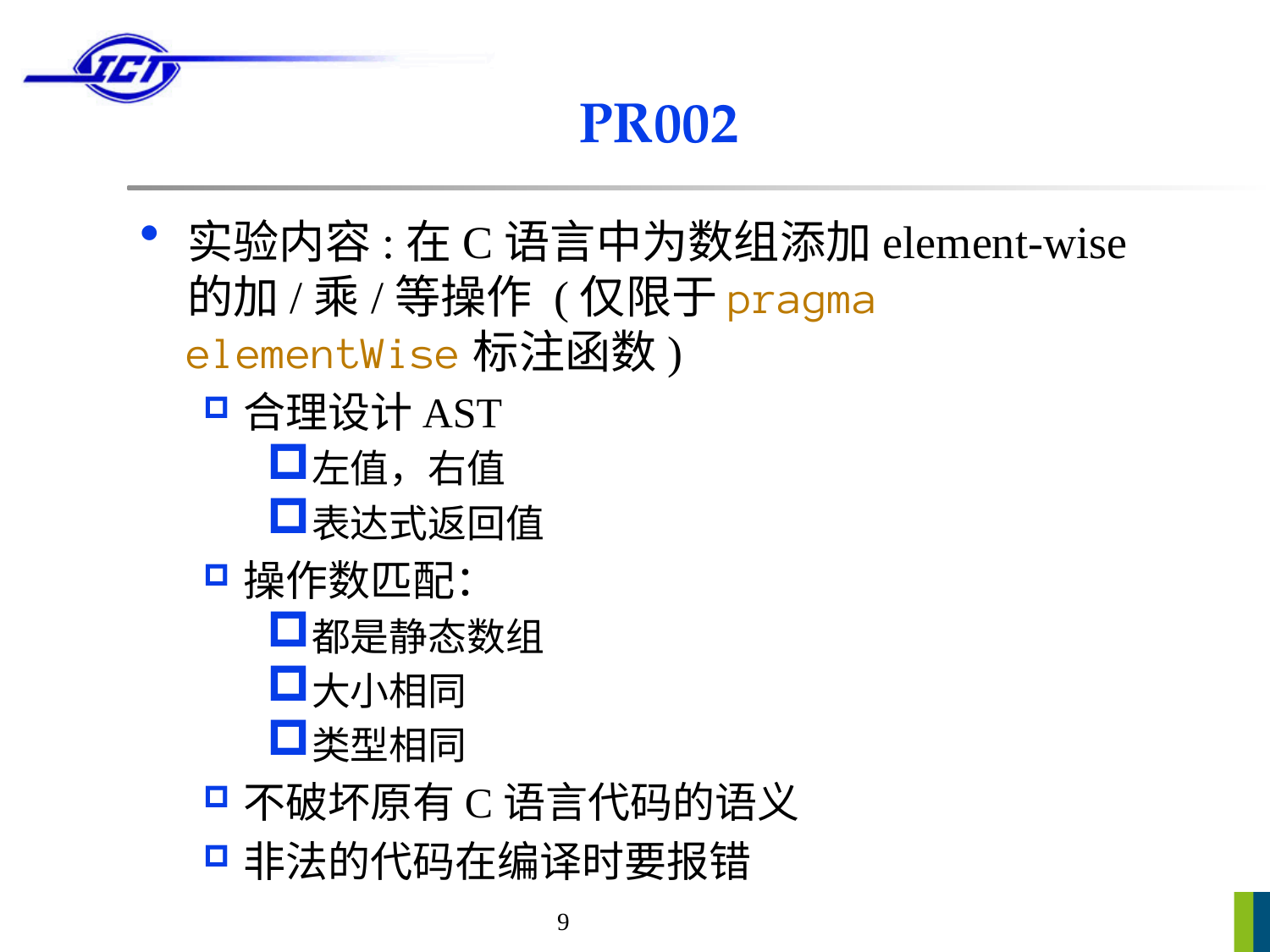

# PR002
实验内容:在C语言中为数组添加element-wise的加/乘/等操作 (仅限于pragma elementWise标注函数)
合理设计AST
左值，右值
表达式返回值
操作数匹配：
都是静态数组
大小相同
类型相同
不破坏原有C语言代码的语义
非法的代码在编译时要报错